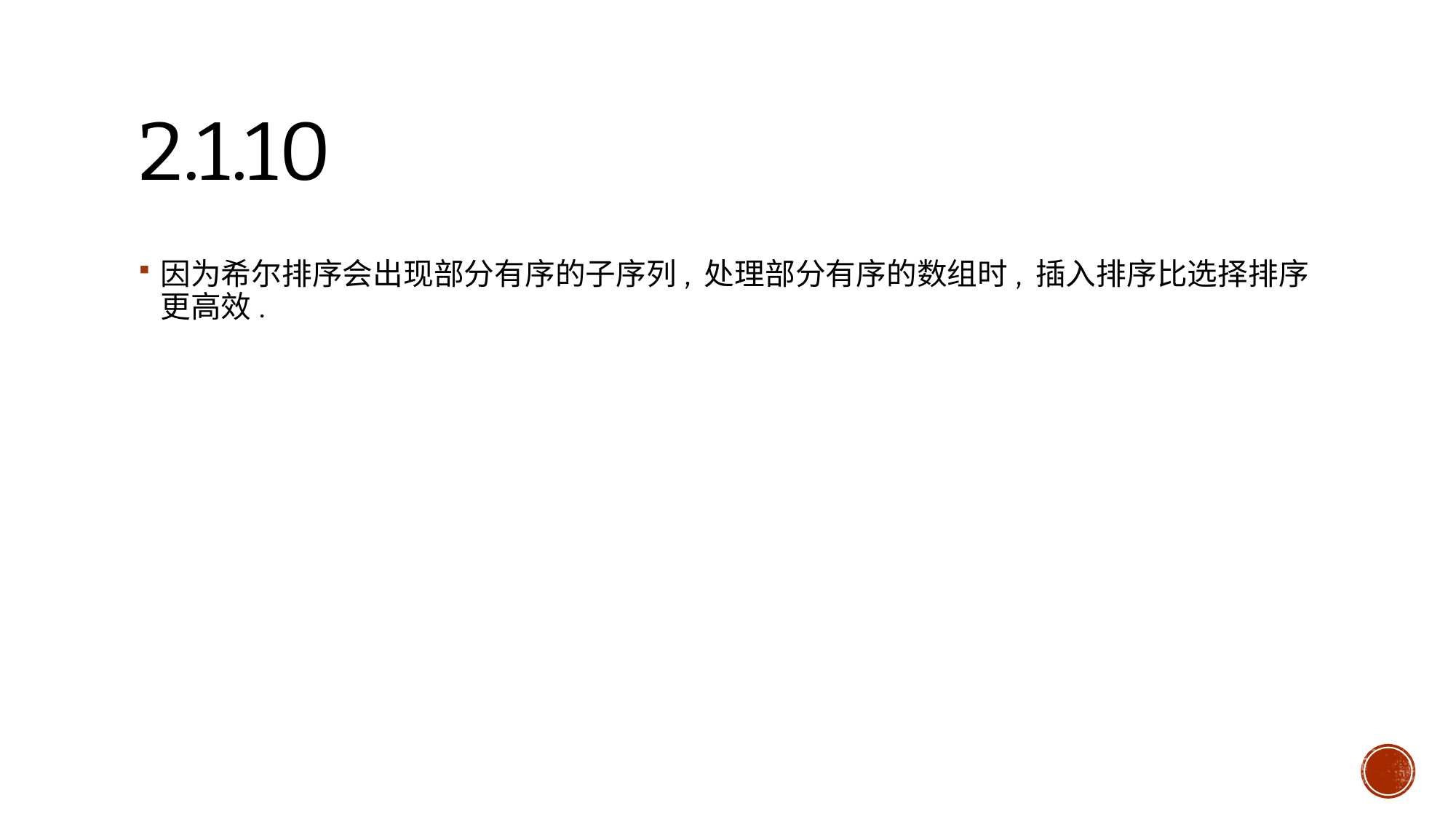

# 2.1.10
因为希尔排序会出现部分有序的子序列, 处理部分有序的数组时, 插入排序比选择排序更高效.